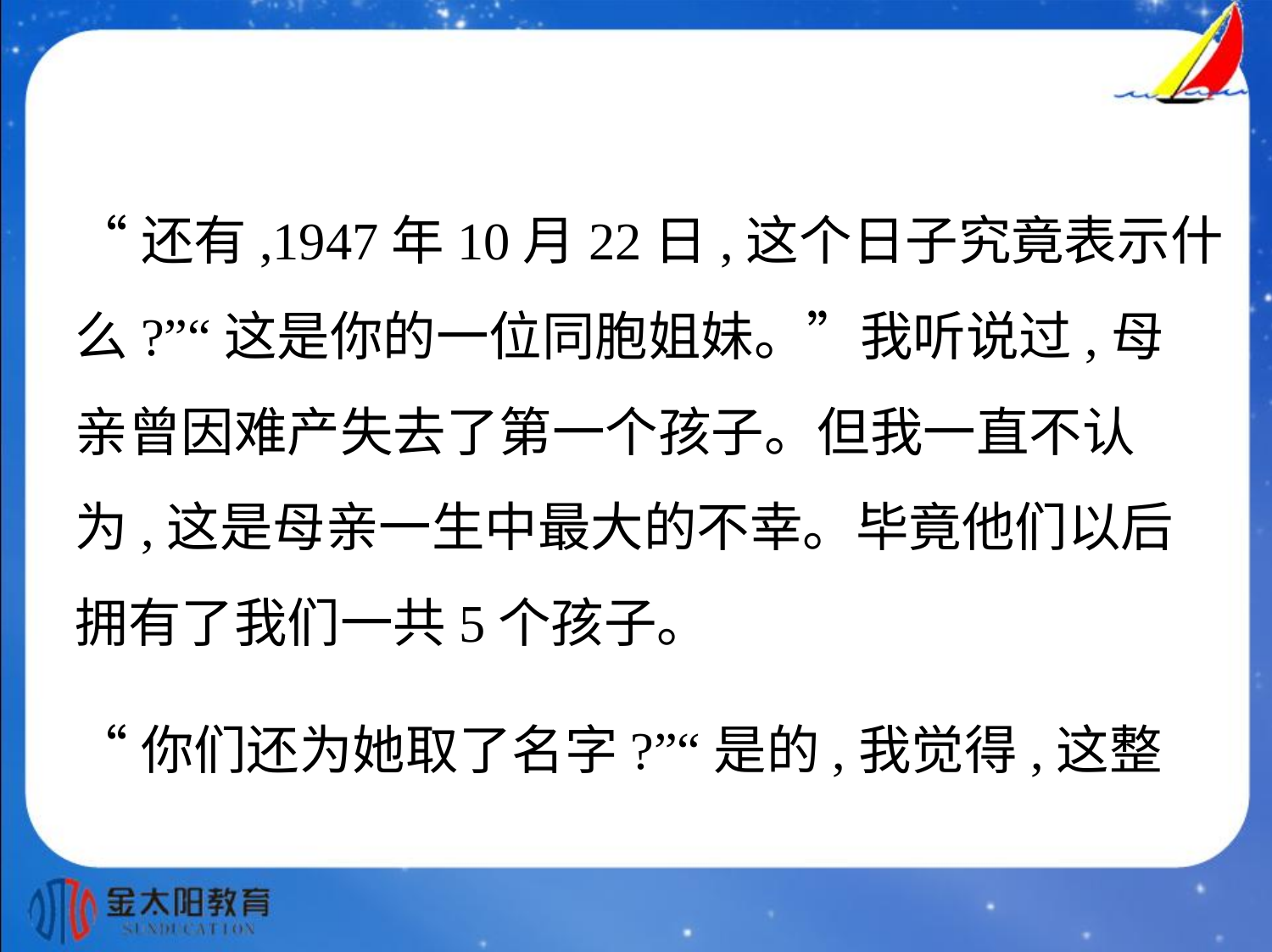

“还有,1947年10月22日,这个日子究竟表示什
么?”“这是你的一位同胞姐妹。”我听说过,母
亲曾因难产失去了第一个孩子。但我一直不认
为,这是母亲一生中最大的不幸。毕竟他们以后
拥有了我们一共5个孩子。
“你们还为她取了名字?”“是的,我觉得,这整